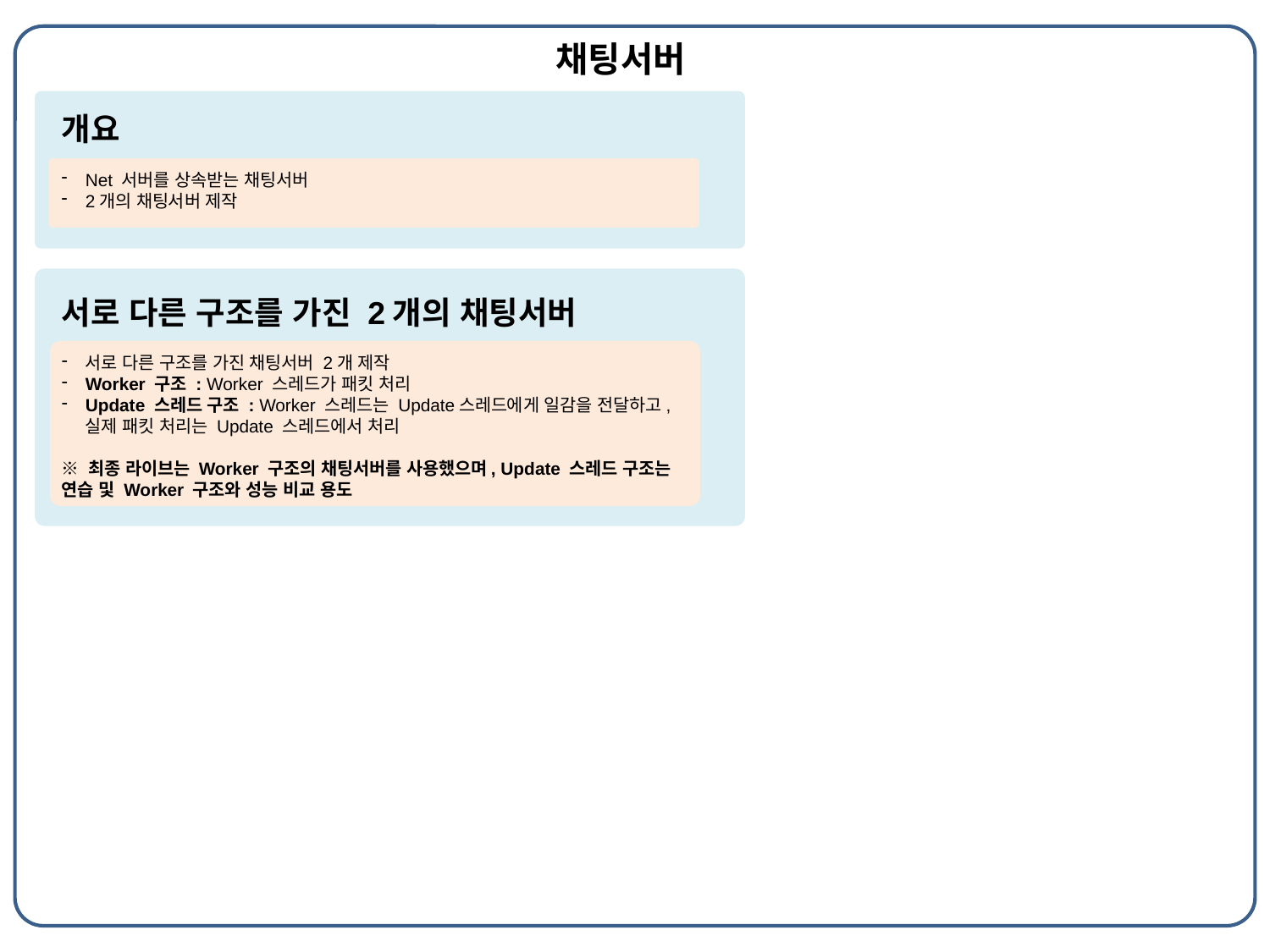

채팅서버

개요

Net 서버를 상속받는 채팅서버
2개의 채팅서버 제작

서로 다른 구조를 가진 2개의 채팅서버

서로 다른 구조를 가진 채팅서버 2개 제작
Worker 구조 : Worker 스레드가 패킷 처리
Update 스레드 구조 : Worker 스레드는 Update스레드에게 일감을 전달하고, 실제 패킷 처리는 Update 스레드에서 처리

※ 최종 라이브는 Worker 구조의 채팅서버를 사용했으며, Update 스레드 구조는 연습 및 Worker 구조와 성능 비교 용도